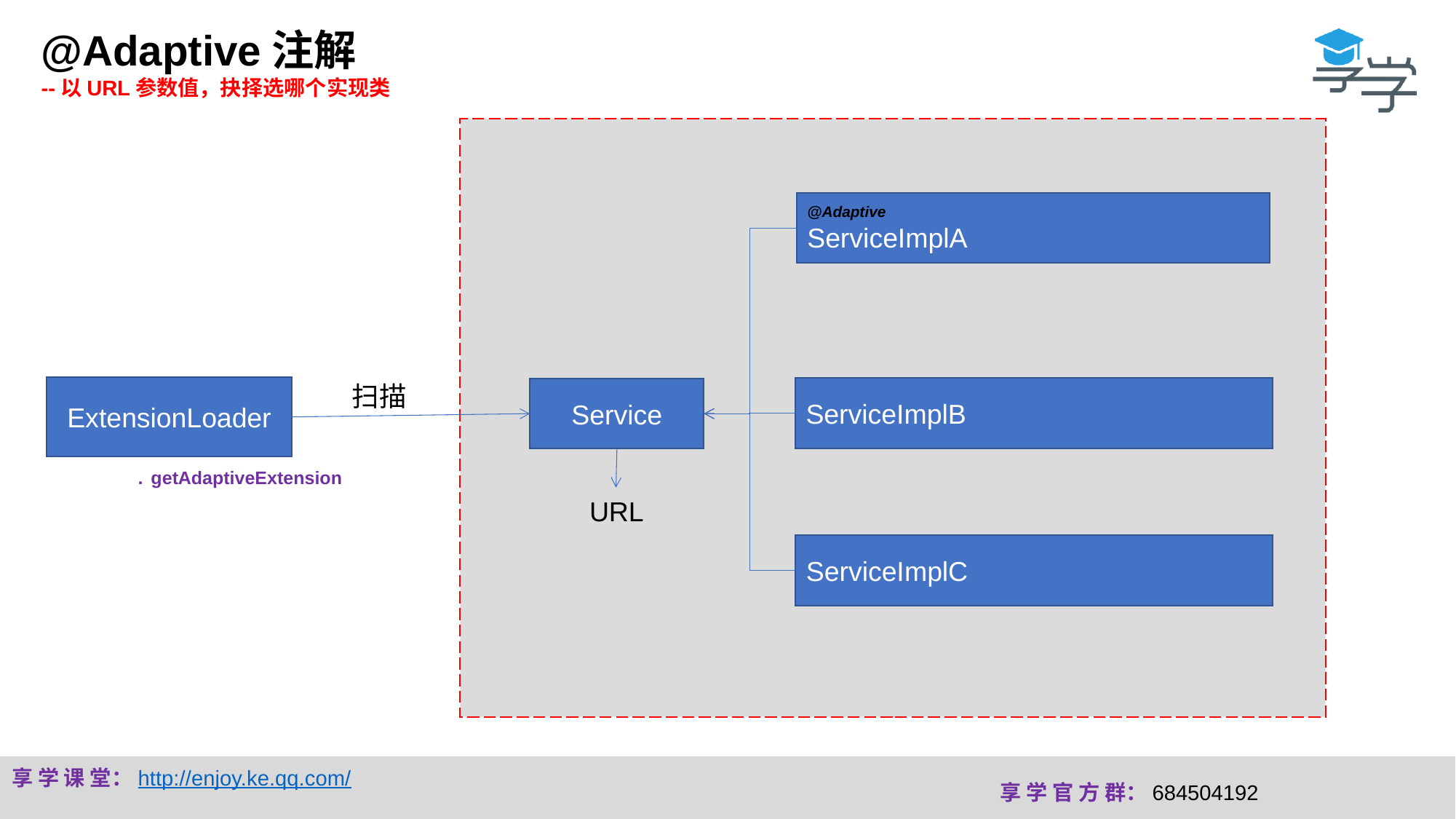

@Adaptive注解
--以URL参数值，抉择选哪个实现类

@Adaptive
ServiceImplA
扫描
ExtensionLoader
ServiceImplB
Service
. getAdaptiveExtension
URL
ServiceImplC